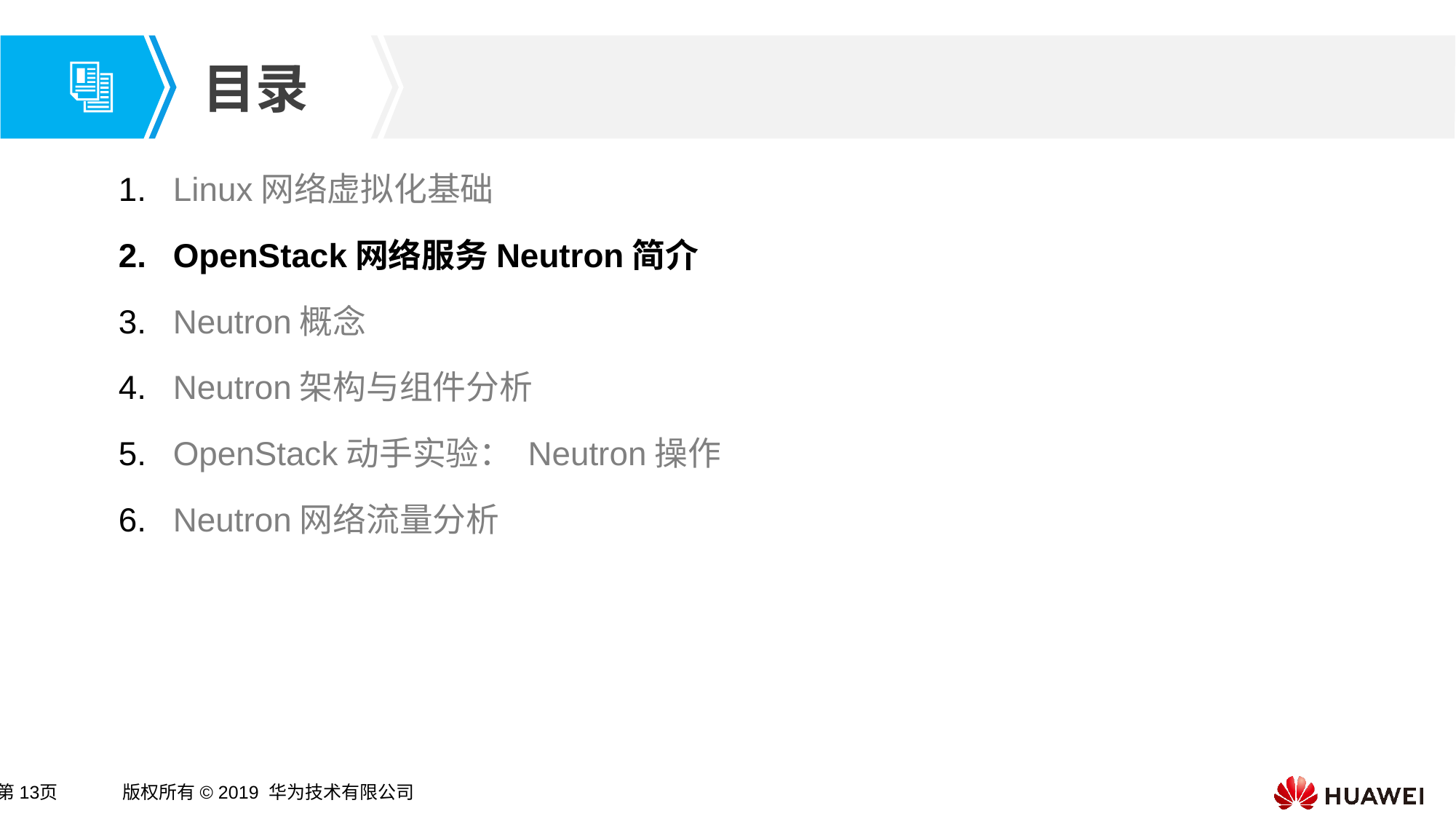

Linux网络虚拟化基础
OpenStack网络服务Neutron简介
Neutron概念
Neutron架构与组件分析
OpenStack动手实验： Neutron操作
Neutron网络流量分析